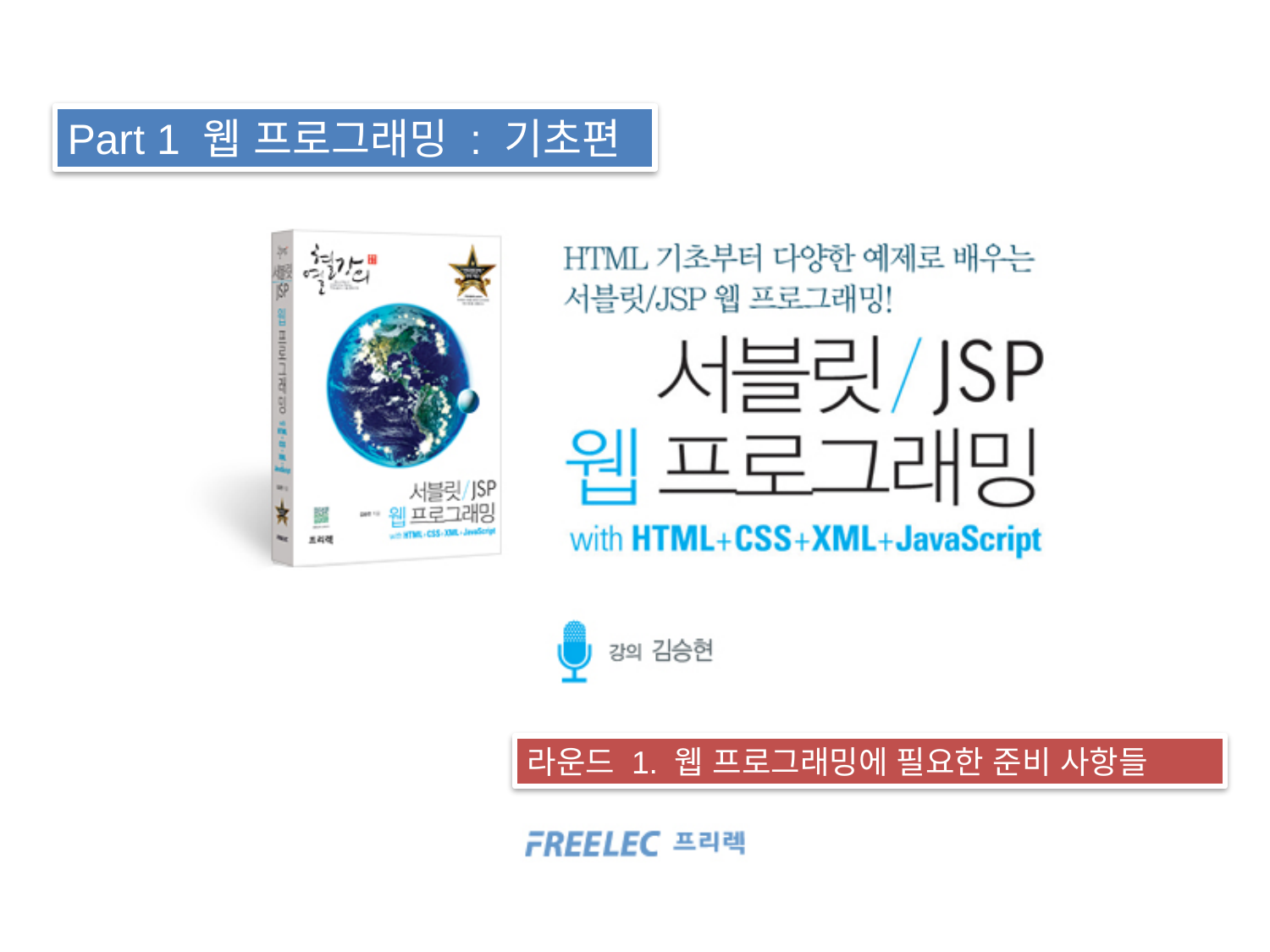

Part 1 웹 프로그래밍 : 기초편
라운드 1. 웹 프로그래밍에 필요한 준비 사항들